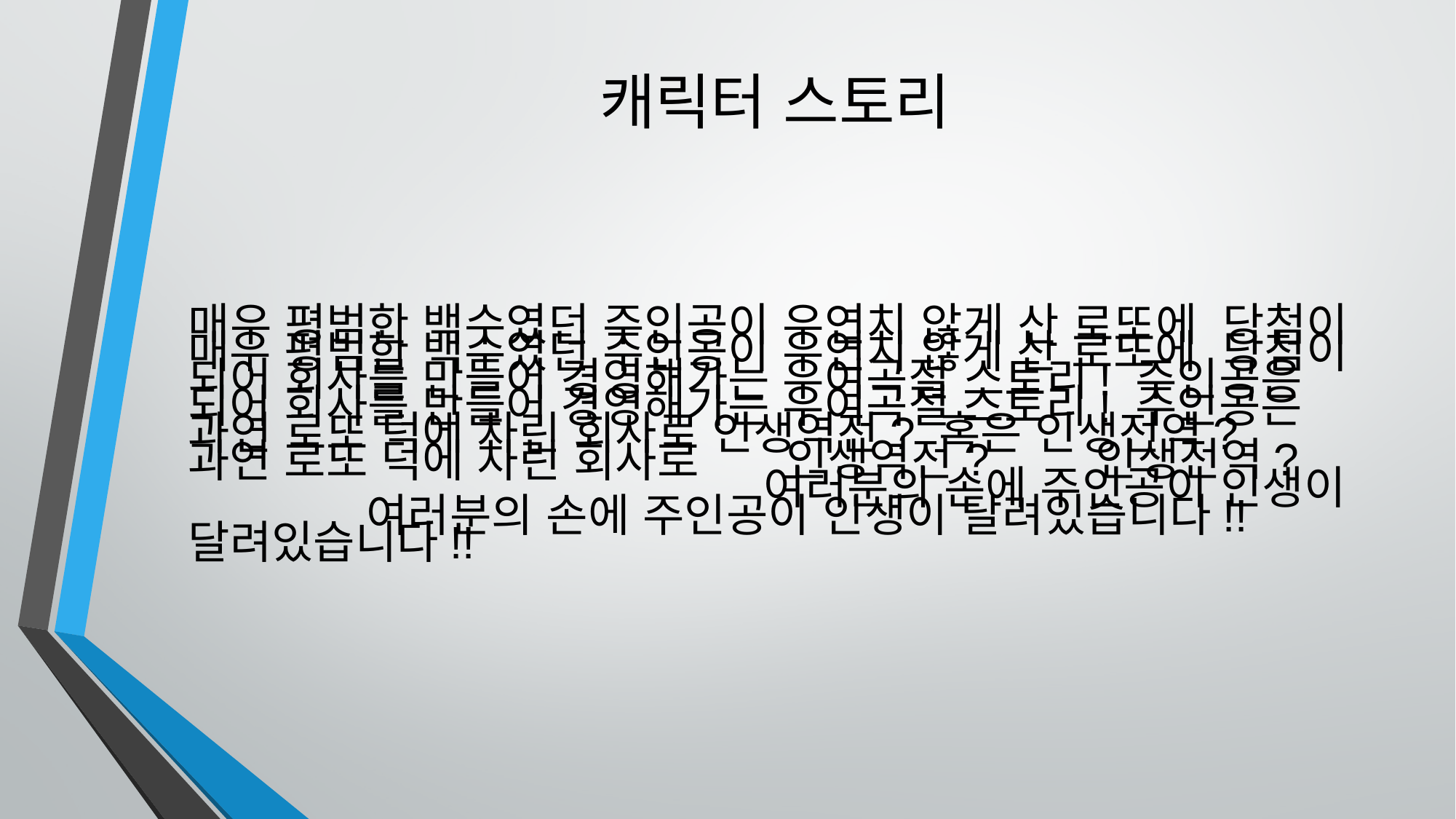

# 캐릭터 스토리
매우 평범한 백수였던 주인공이 우연치 않게 산 로또에  당첨이 되어 회사를 만들어 경영해가는 우여곡절 스토리! 주인공은 과연 로또 덕에 차린 회사로 인생역전? 혹은 인생전역?                                                         여러분의 손에 주인공이 인생이 달려있습니다!!
매우 평범한 백수였던 주인공이 우연치 않게 산 로또에  당첨이 되어 회사를 만들어 경영해가는 우여곡절 스토리! 주인공은 과연 로또 덕에 차린 회사로                                                                    여러분의 손에 주인공이 인생이 달려있습니다!!
인생역전?
인생전역?